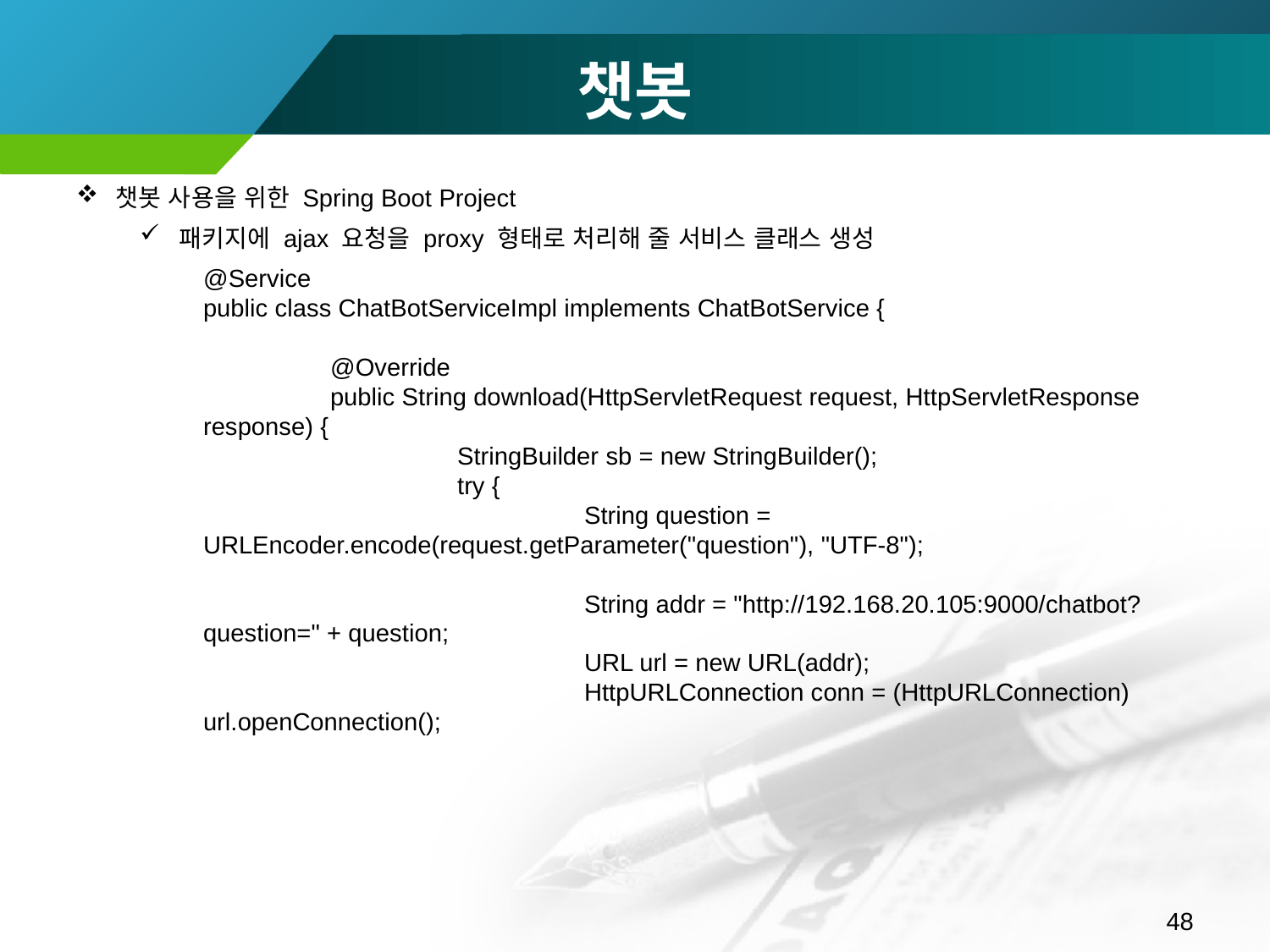

챗봇
챗봇 사용을 위한 Spring Boot Project
패키지에 ajax 요청을 proxy 형태로 처리해 줄 서비스 클래스 생성
@Service
public class ChatBotServiceImpl implements ChatBotService {

	@Override
	public String download(HttpServletRequest request, HttpServletResponse response) {
		StringBuilder sb = new StringBuilder();
		try {
			String question = URLEncoder.encode(request.getParameter("question"), "UTF-8");

			String addr = "http://192.168.20.105:9000/chatbot?question=" + question;
			URL url = new URL(addr);
			HttpURLConnection conn = (HttpURLConnection) url.openConnection();

48